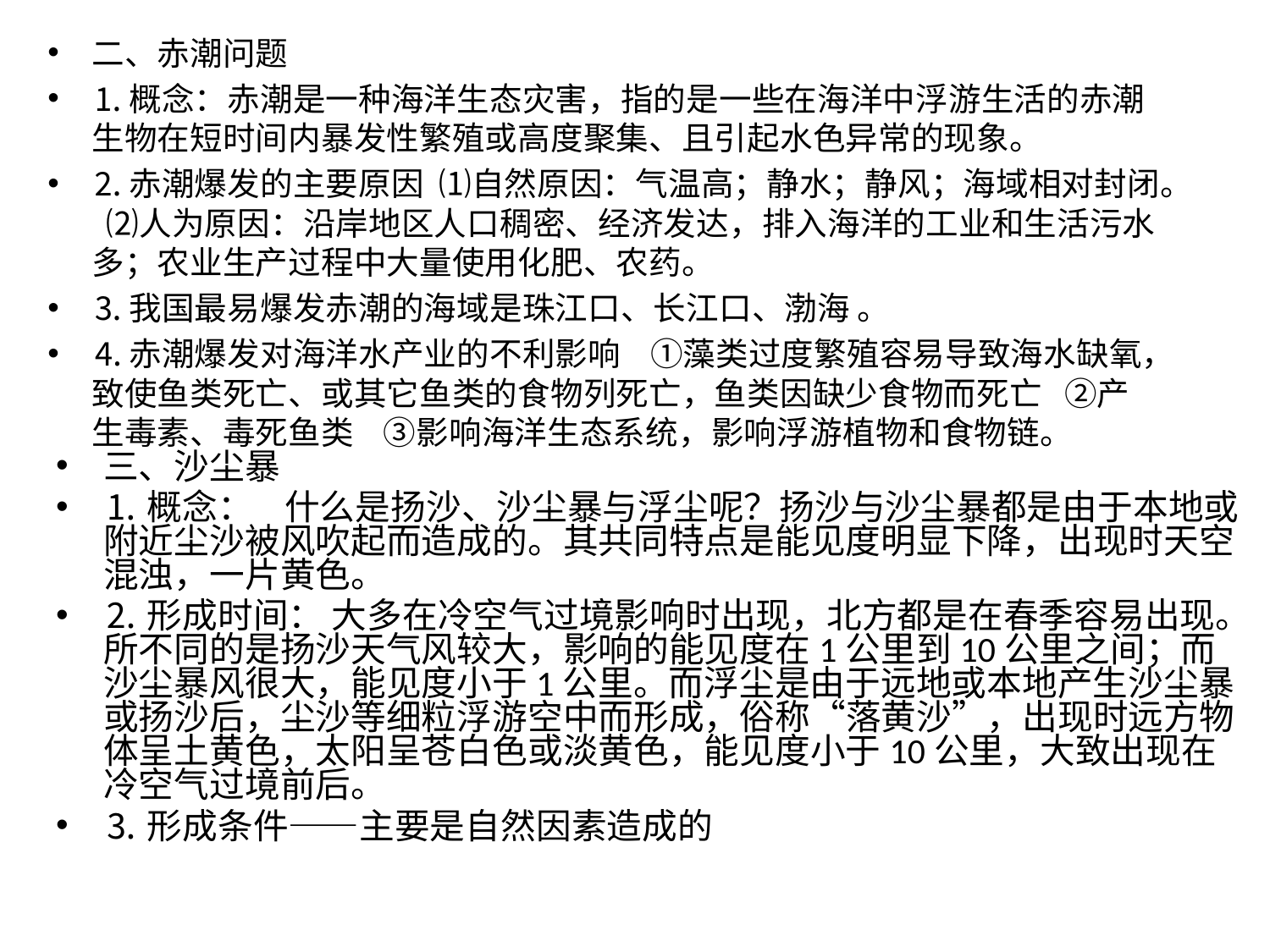

二、赤潮问题
⒈概念：赤潮是一种海洋生态灾害，指的是一些在海洋中浮游生活的赤潮生物在短时间内暴发性繁殖或高度聚集、且引起水色异常的现象。
⒉赤潮爆发的主要原因  ⑴自然原因：气温高；静水；静风；海域相对封闭。  ⑵人为原因：沿岸地区人口稠密、经济发达，排入海洋的工业和生活污水多；农业生产过程中大量使用化肥、农药。
⒊我国最易爆发赤潮的海域是珠江口、长江口、渤海 。
⒋赤潮爆发对海洋水产业的不利影响    ①藻类过度繁殖容易导致海水缺氧，致使鱼类死亡、或其它鱼类的食物列死亡，鱼类因缺少食物而死亡   ②产生毒素、毒死鱼类    ③影响海洋生态系统，影响浮游植物和食物链。

三、沙尘暴
⒈概念：    什么是扬沙、沙尘暴与浮尘呢？扬沙与沙尘暴都是由于本地或附近尘沙被风吹起而造成的。其共同特点是能见度明显下降，出现时天空混浊，一片黄色。
⒉形成时间： 大多在冷空气过境影响时出现，北方都是在春季容易出现。所不同的是扬沙天气风较大，影响的能见度在1公里到10公里之间；而沙尘暴风很大，能见度小于1公里。而浮尘是由于远地或本地产生沙尘暴或扬沙后，尘沙等细粒浮游空中而形成，俗称“落黄沙”，出现时远方物体呈土黄色，太阳呈苍白色或淡黄色，能见度小于10公里，大致出现在冷空气过境前后。
⒊形成条件——主要是自然因素造成的